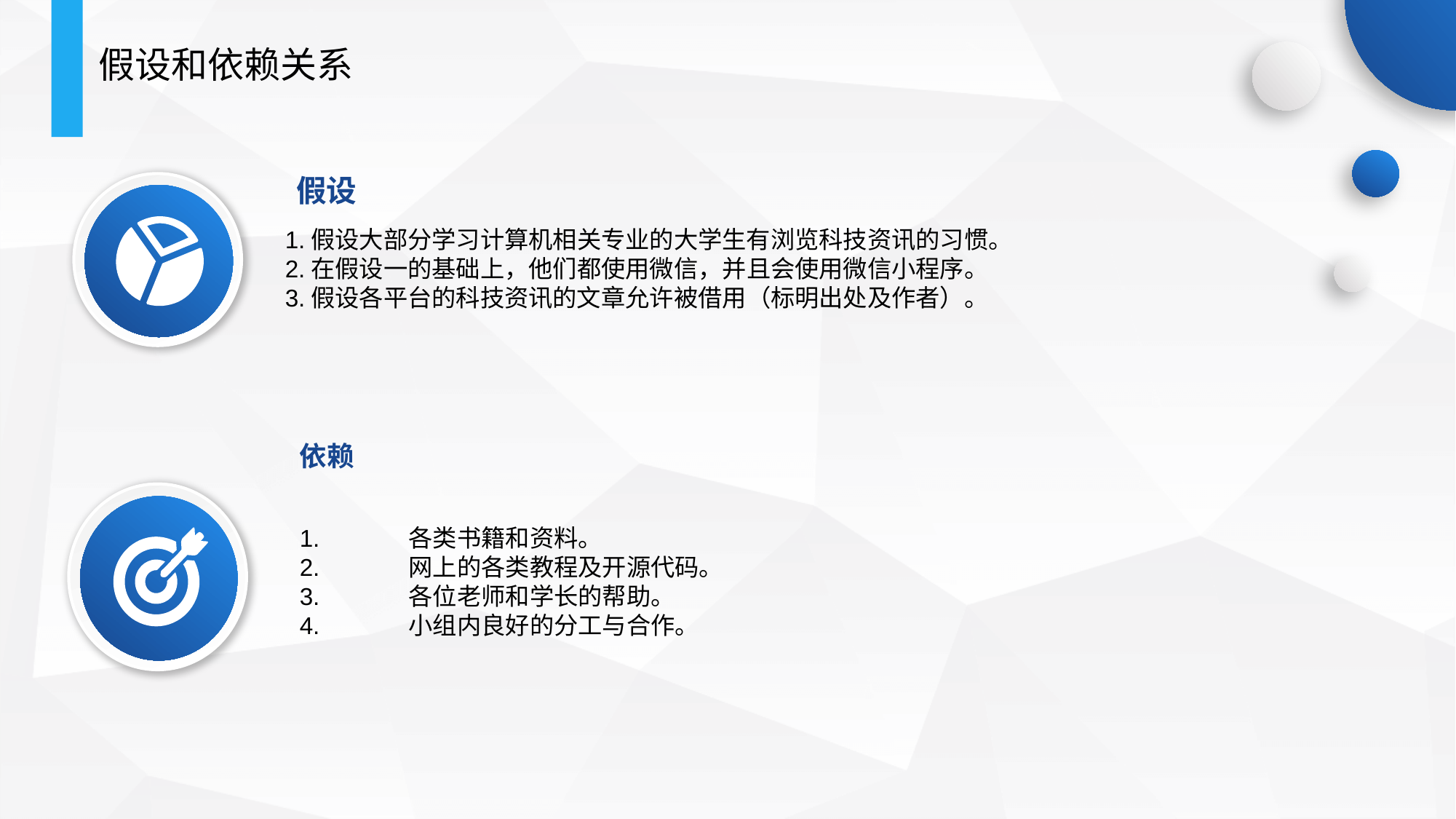

假设和依赖关系

假设

1.假设大部分学习计算机相关专业的大学生有浏览科技资讯的习惯。
2.在假设一的基础上，他们都使用微信，并且会使用微信小程序。
3.假设各平台的科技资讯的文章允许被借用（标明出处及作者）。

依赖

1.	各类书籍和资料。
2.	网上的各类教程及开源代码。
3.	各位老师和学长的帮助。
4.	小组内良好的分工与合作。